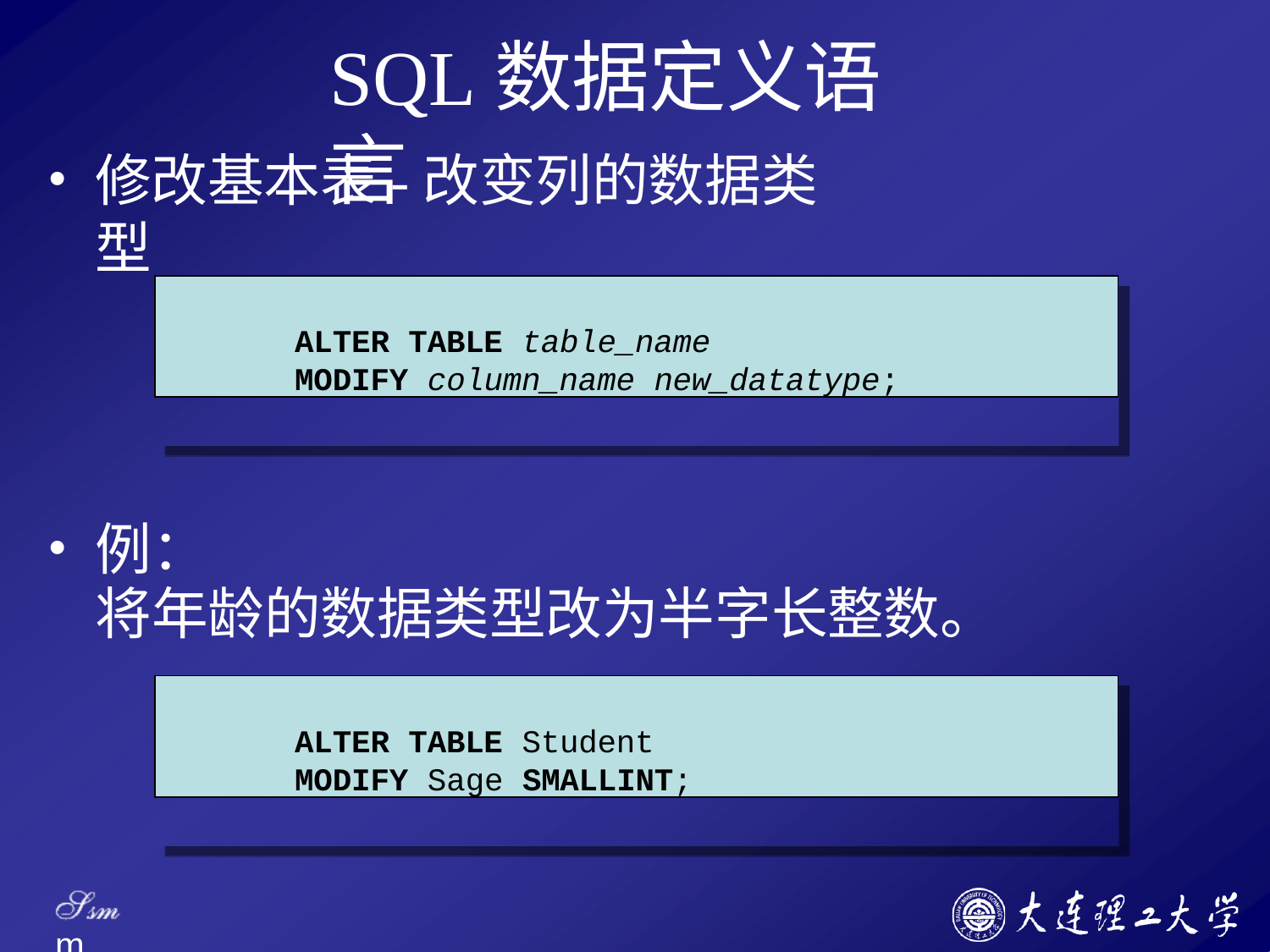

# SQL数据定义语言
修改基本表-改变列的数据类型

ALTER TABLE table_name
MODIFY column_name new_datatype;

例：
将年龄的数据类型改为半字长整数。

ALTER TABLE Student
MODIFY Sage SMALLINT;

Ssm